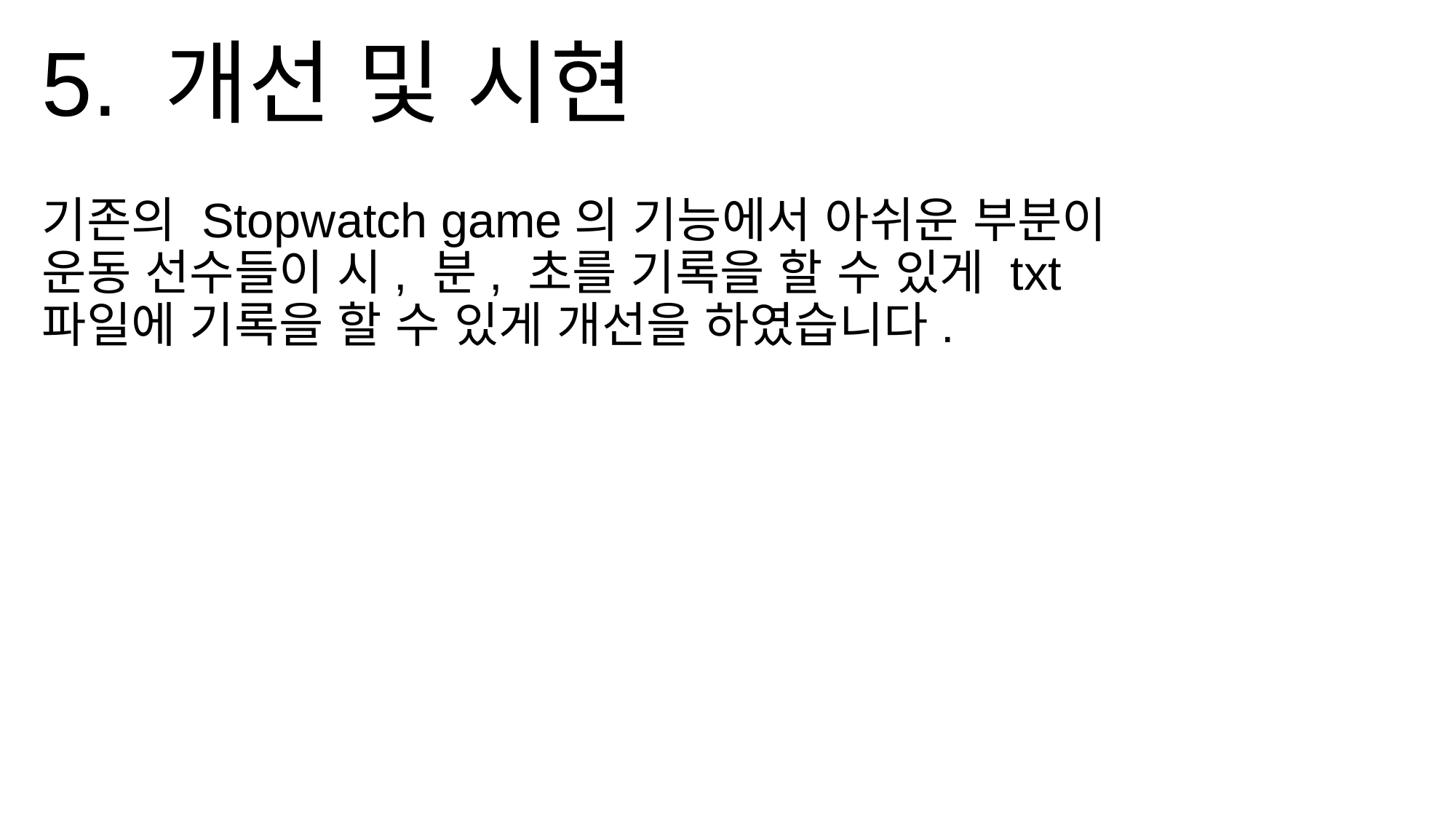

# 5. 개선 및 시현
기존의 Stopwatch game의 기능에서 아쉬운 부분이 운동 선수들이 시, 분, 초를 기록을 할 수 있게 txt 파일에 기록을 할 수 있게 개선을 하였습니다.